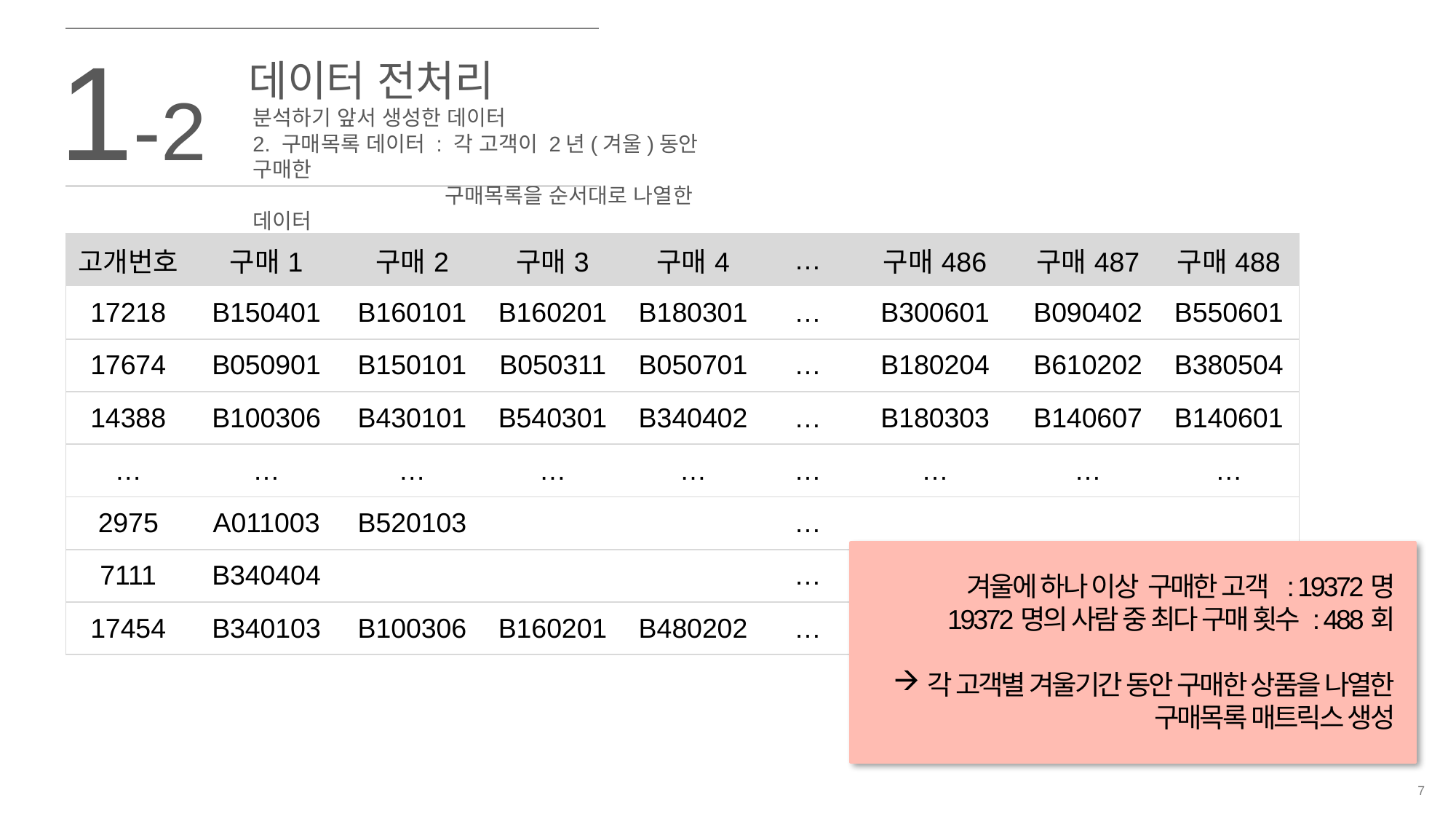

1-2
데이터 전처리
분석하기 앞서 생성한 데이터
2. 구매목록 데이터 : 각 고객이 2년(겨울)동안 구매한
	             구매목록을 순서대로 나열한 데이터
| 고개번호 | 구매1 | 구매2 | 구매3 | 구매4 | … | 구매486 | 구매487 | 구매488 |
| --- | --- | --- | --- | --- | --- | --- | --- | --- |
| 17218 | B150401 | B160101 | B160201 | B180301 | … | B300601 | B090402 | B550601 |
| 17674 | B050901 | B150101 | B050311 | B050701 | … | B180204 | B610202 | B380504 |
| 14388 | B100306 | B430101 | B540301 | B340402 | … | B180303 | B140607 | B140601 |
| … | … | … | … | … | … | … | … | … |
| 2975 | A011003 | B520103 |  |  | … |  |  |  |
| 7111 | B340404 |  |  |  | … |  |  |  |
| 17454 | B340103 | B100306 | B160201 | B480202 | … |  |  |  |

겨울에 하나 이상  구매한 고객  : 19372명
19372명의 사람 중 최다 구매 횟수 : 488회

각 고객별 겨울기간 동안 구매한 상품을 나열한
구매목록 매트릭스 생성